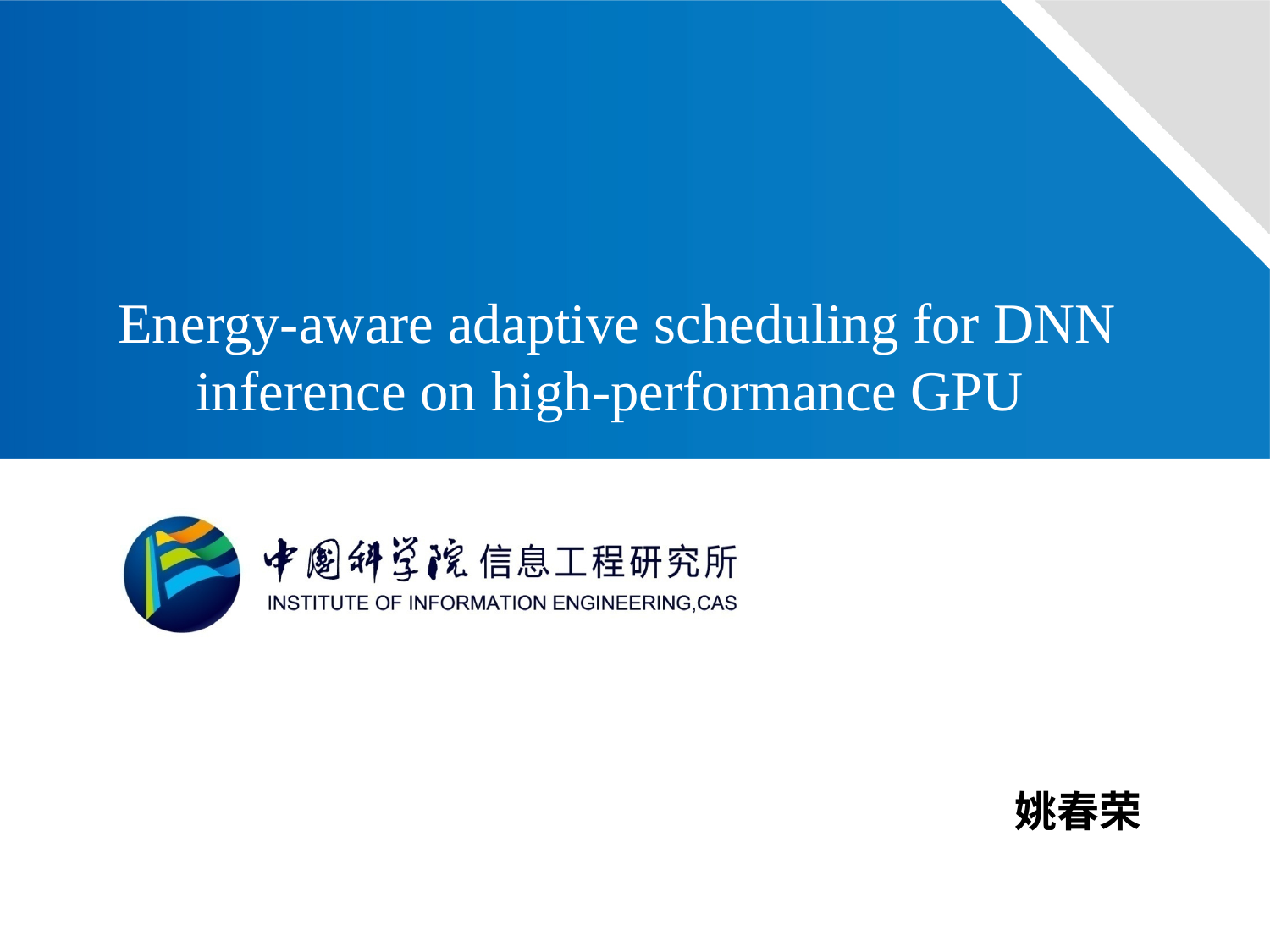

# Energy-aware adaptive scheduling for DNN inference on high-performance GPU
姚春荣